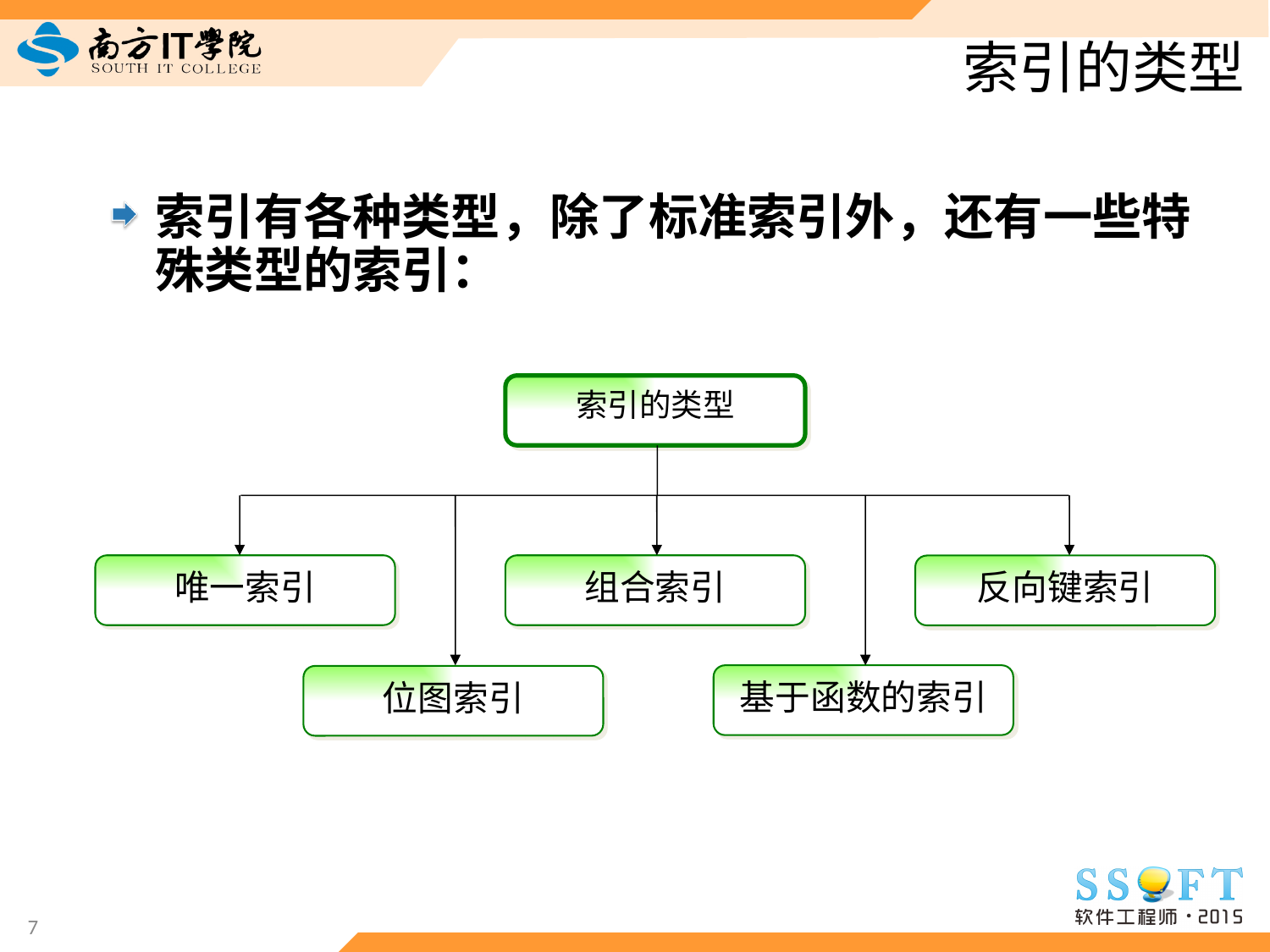

# 索引的类型
索引有各种类型，除了标准索引外，还有一些特殊类型的索引：
索引的类型

唯一索引
组合索引
反向键索引
基于函数的索引
位图索引
7